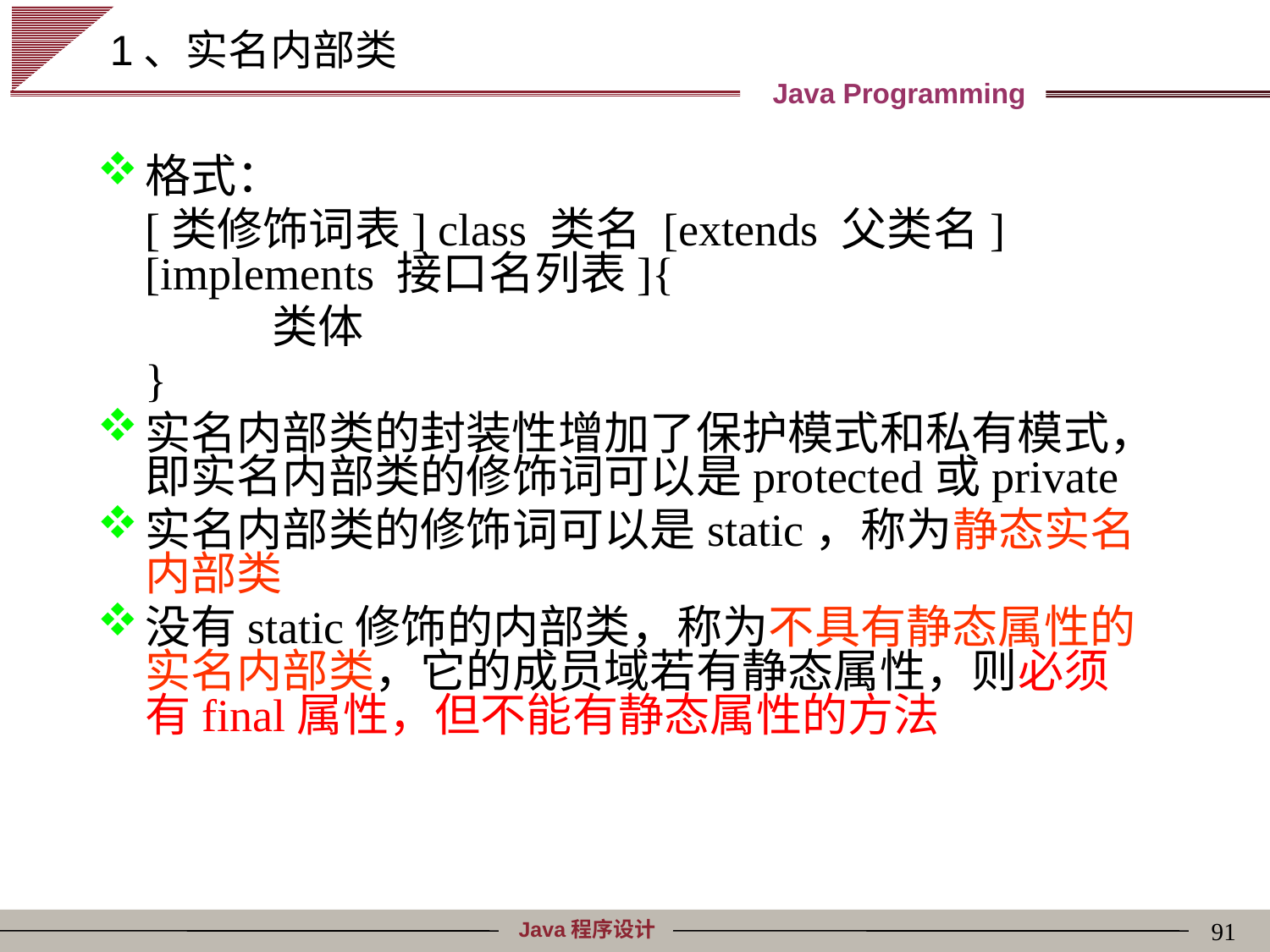

# 1、实名内部类
格式：
	[类修饰词表] class 类名 [extends 父类名] 	[implements 接口名列表]{
   		类体
	}
实名内部类的封装性增加了保护模式和私有模式，即实名内部类的修饰词可以是protected或private
实名内部类的修饰词可以是static，称为静态实名内部类
没有static修饰的内部类，称为不具有静态属性的实名内部类，它的成员域若有静态属性，则必须有final属性，但不能有静态属性的方法